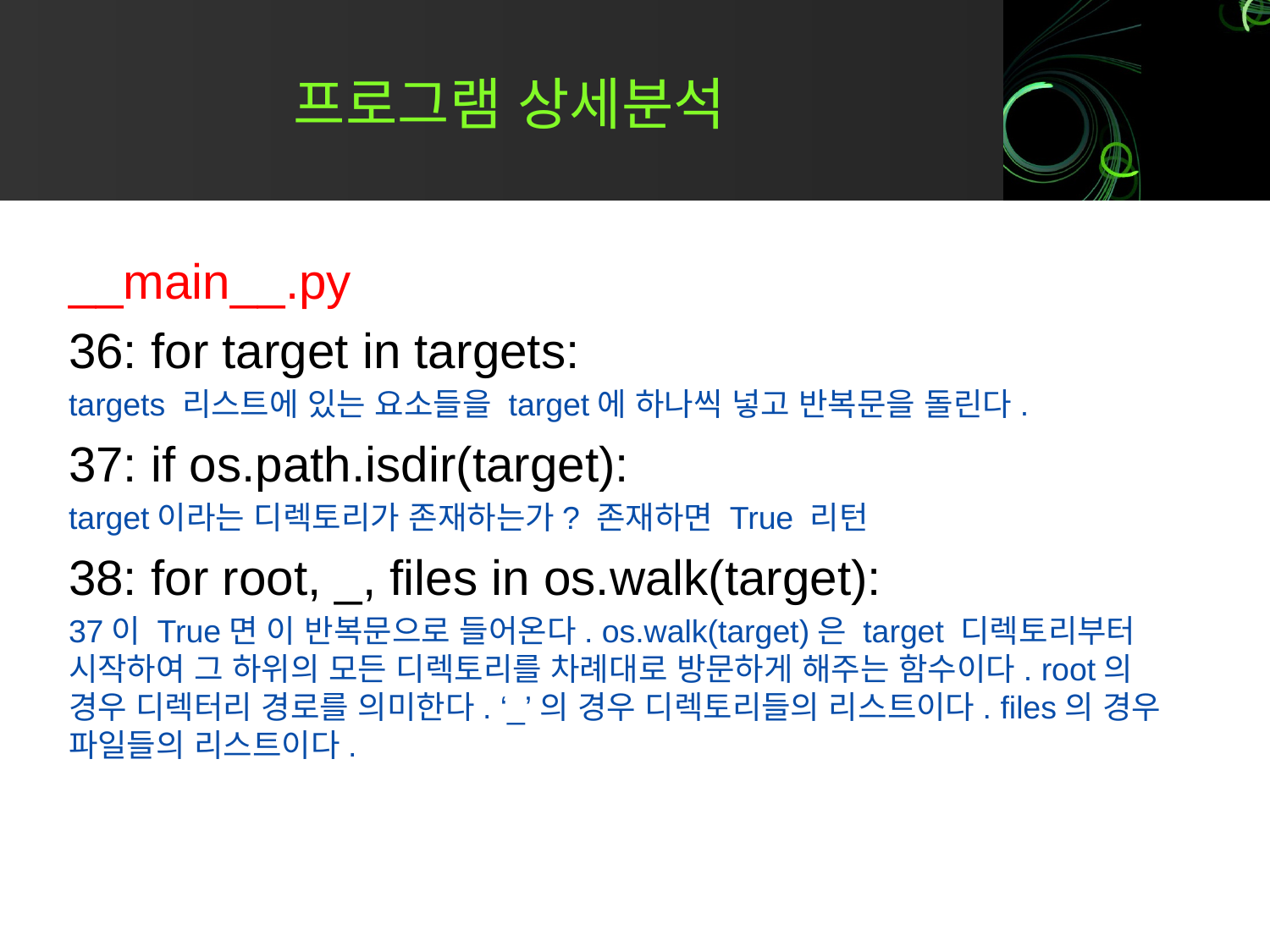

# 프로그램 상세분석

__main__.py
36: for target in targets:
targets 리스트에 있는 요소들을 target에 하나씩 넣고 반복문을 돌린다.
37: if os.path.isdir(target):
target이라는 디렉토리가 존재하는가? 존재하면 True 리턴
38: for root, _, files in os.walk(target):
37이 True면 이 반복문으로 들어온다. os.walk(target)은 target 디렉토리부터 시작하여 그 하위의 모든 디렉토리를 차례대로 방문하게 해주는 함수이다. root의 경우 디렉터리 경로를 의미한다. ‘_’의 경우 디렉토리들의 리스트이다. files의 경우 파일들의 리스트이다.